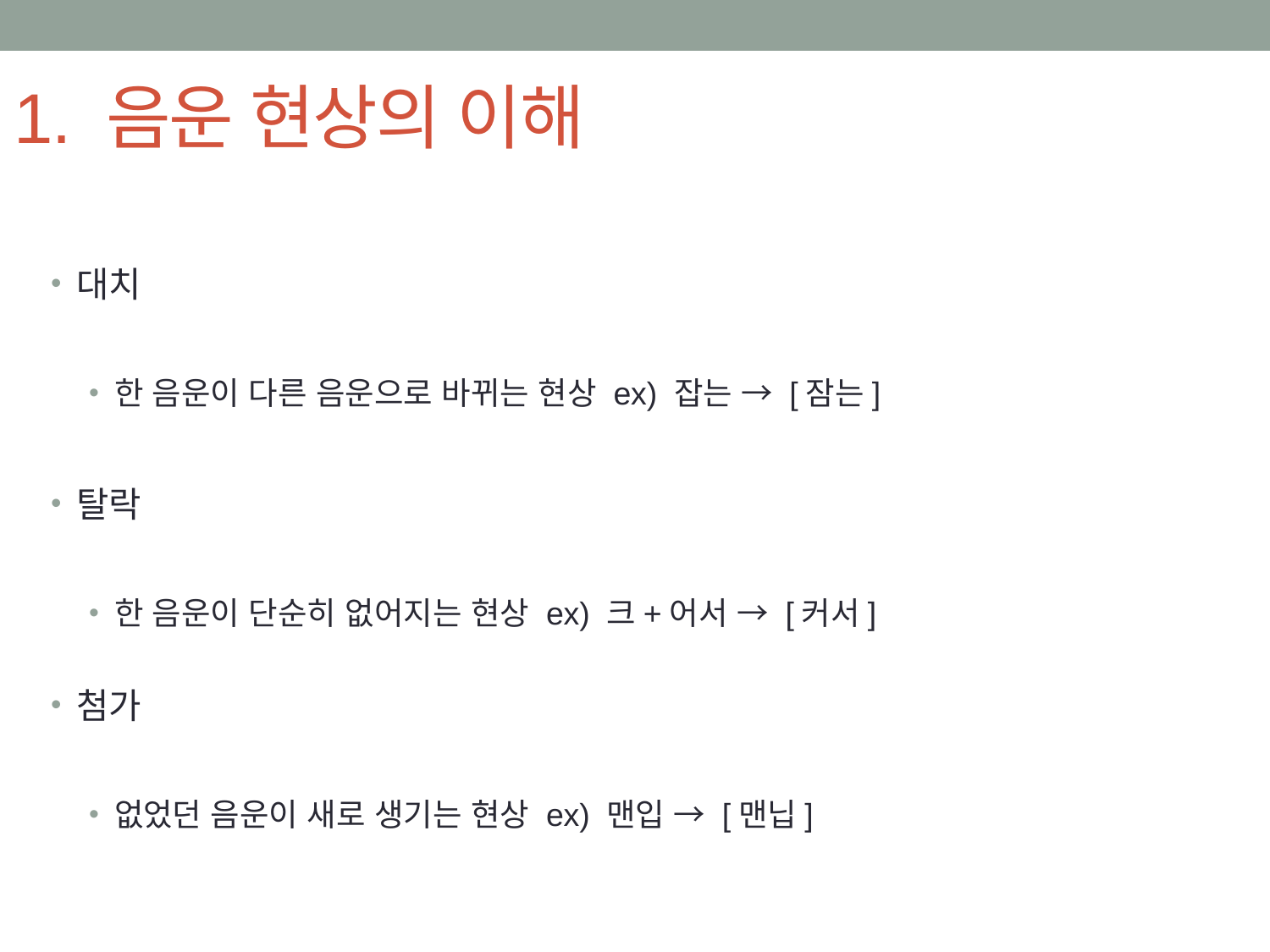

# 1. 음운 현상의 이해

대치

한 음운이 다른 음운으로 바뀌는 현상 ex) 잡는 → [잠는]

탈락

한 음운이 단순히 없어지는 현상 ex) 크+어서 → [커서]

첨가

없었던 음운이 새로 생기는 현상 ex) 맨입 → [맨닙]